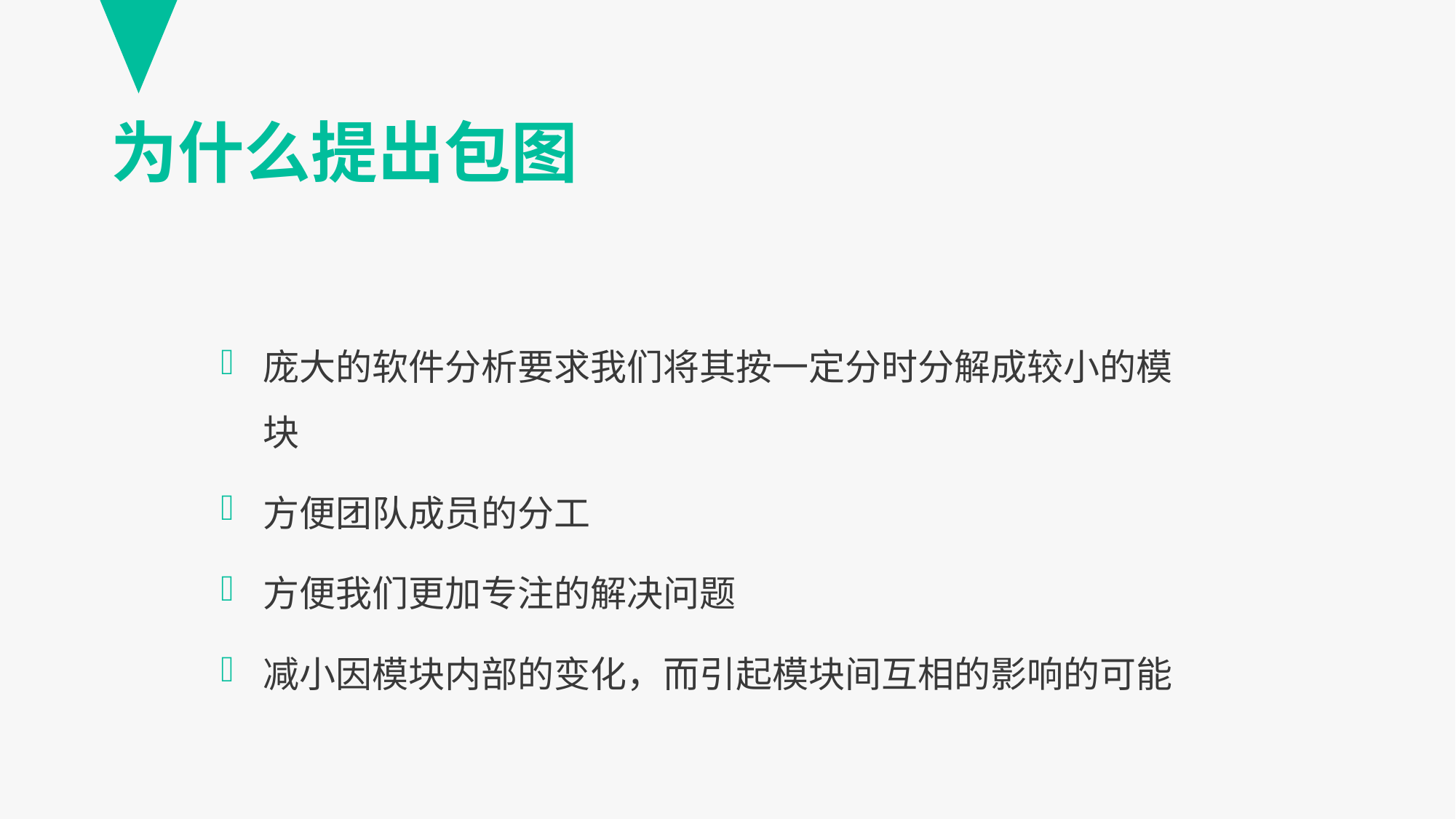

# 为什么提出包图
庞大的软件分析要求我们将其按一定分时分解成较小的模块
方便团队成员的分工
方便我们更加专注的解决问题
减小因模块内部的变化，而引起模块间互相的影响的可能